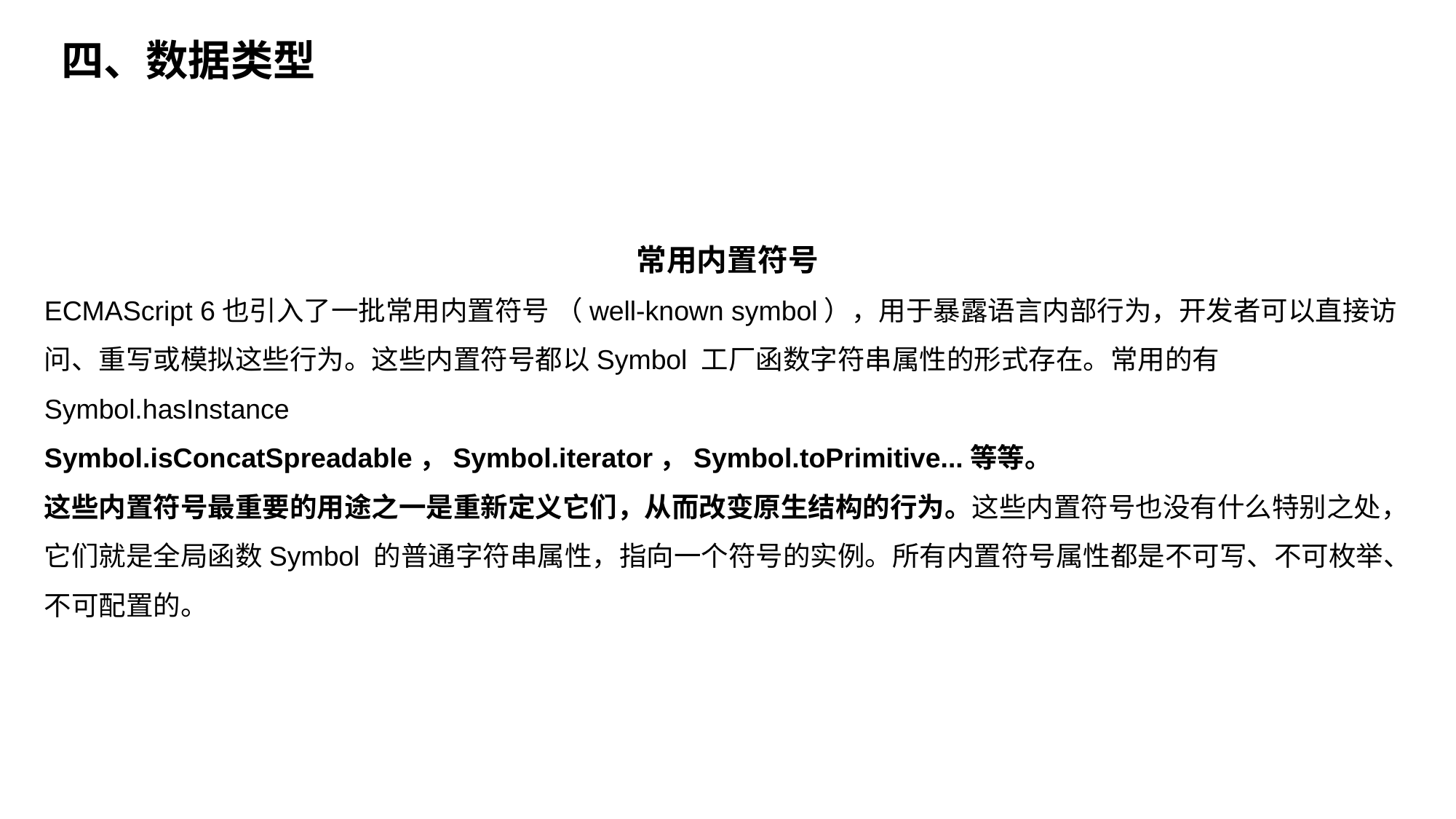

四、数据类型
常用内置符号
ECMAScript 6也引入了一批常用内置符号 （well-known symbol），用于暴露语言内部行为，开发者可以直接访问、重写或模拟这些行为。这些内置符号都以Symbol 工厂函数字符串属性的形式存在。常用的有Symbol.hasInstance
Symbol.isConcatSpreadable，Symbol.iterator，Symbol.toPrimitive...等等。
这些内置符号最重要的用途之一是重新定义它们，从而改变原生结构的行为。这些内置符号也没有什么特别之处，它们就是全局函数Symbol 的普通字符串属性，指向一个符号的实例。所有内置符号属性都是不可写、不可枚举、不可配置的。